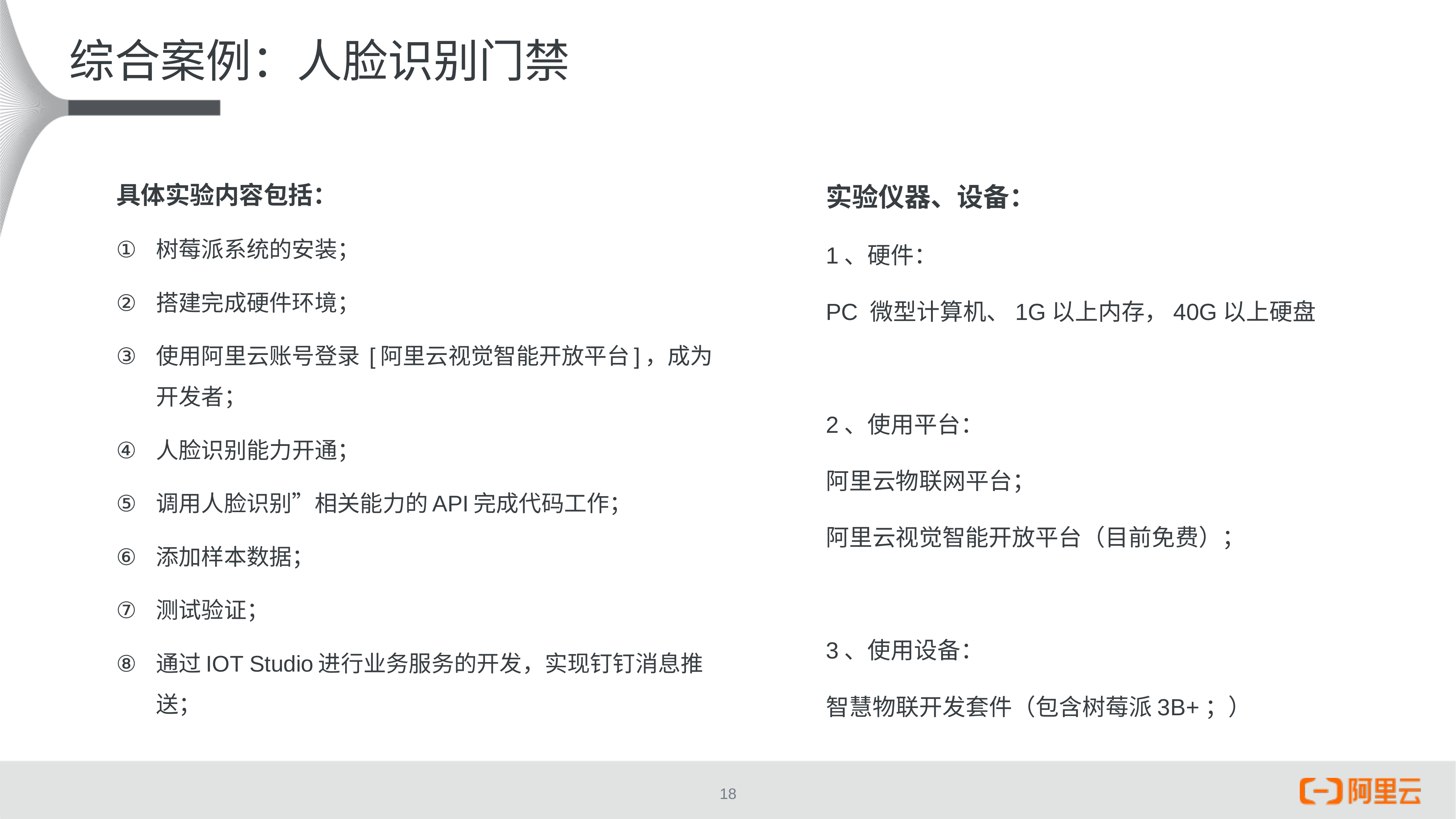

# 综合案例：人脸识别门禁
具体实验内容包括：
树莓派系统的安装；
搭建完成硬件环境；
使用阿里云账号登录 [阿里云视觉智能开放平台]，成为开发者；
人脸识别能力开通；
调用人脸识别”相关能力的API完成代码工作；
添加样本数据；
测试验证；
通过IOT Studio进行业务服务的开发，实现钉钉消息推送；
实验仪器、设备：
1、硬件：
PC 微型计算机、1G以上内存，40G以上硬盘

2、使用平台：
阿里云物联网平台；
阿里云视觉智能开放平台（目前免费）；

3、使用设备：
智慧物联开发套件（包含树莓派3B+；）